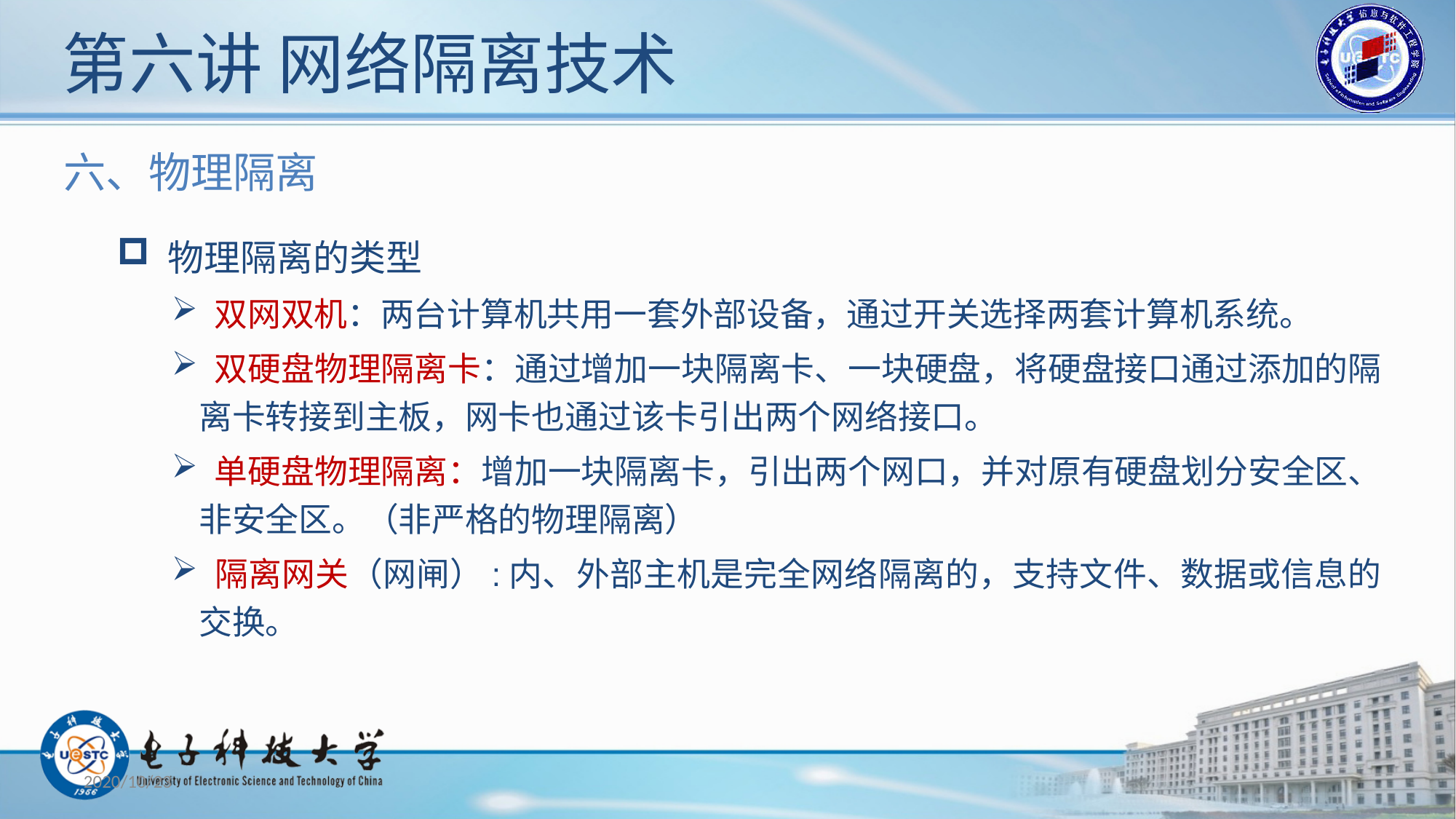

# 第六讲 网络隔离技术
六、物理隔离
 物理隔离的类型
 双网双机：两台计算机共用一套外部设备，通过开关选择两套计算机系统。
 双硬盘物理隔离卡：通过增加一块隔离卡、一块硬盘，将硬盘接口通过添加的隔 离卡转接到主板，网卡也通过该卡引出两个网络接口。
 单硬盘物理隔离：增加一块隔离卡，引出两个网口，并对原有硬盘划分安全区、非安全区。（非严格的物理隔离）
 隔离网关（网闸）:内、外部主机是完全网络隔离的，支持文件、数据或信息的交换。

2020/10/23